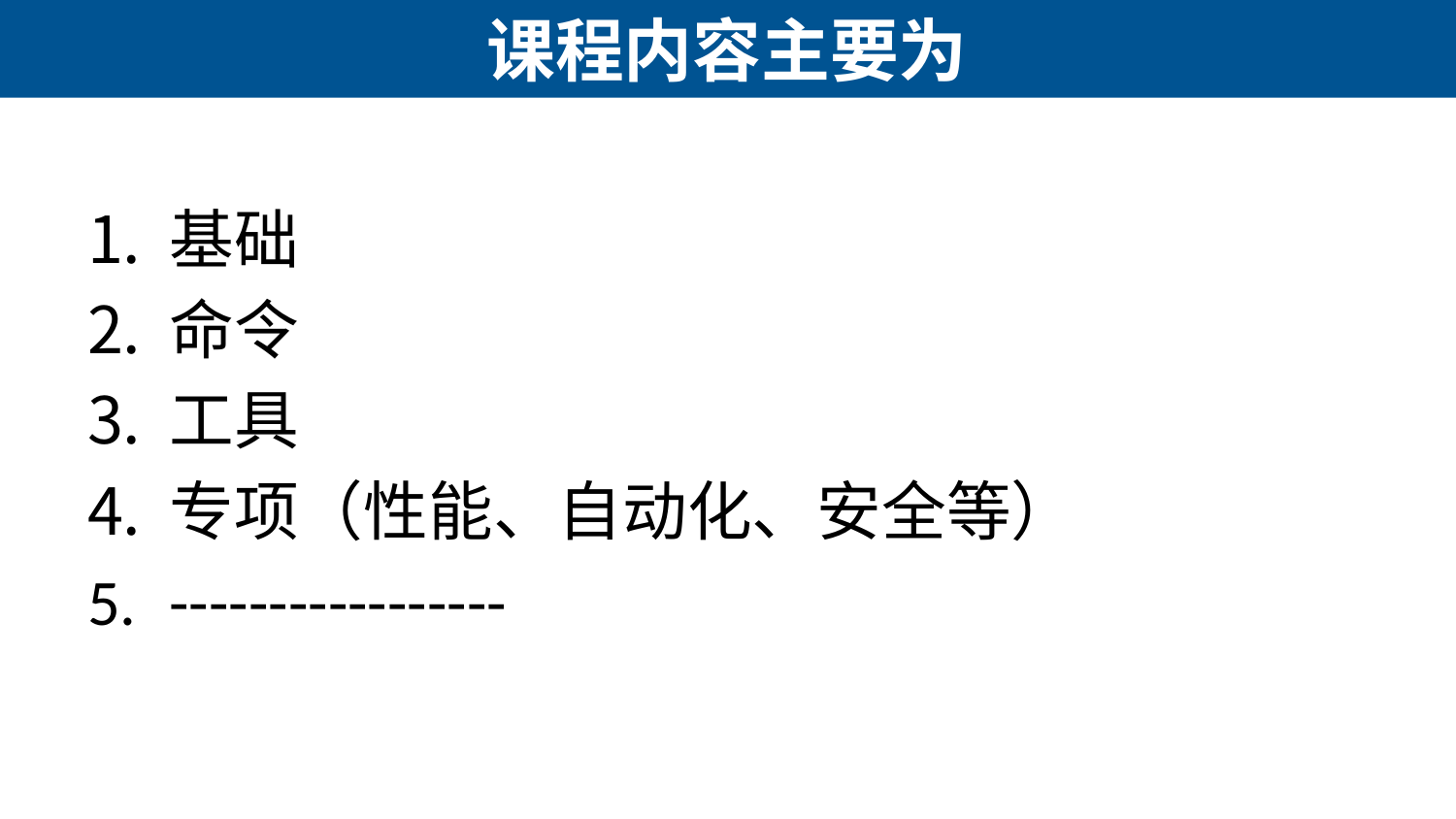

# 课程内容主要为
基础
命令
工具
专项（性能、自动化、安全等）
-----------------